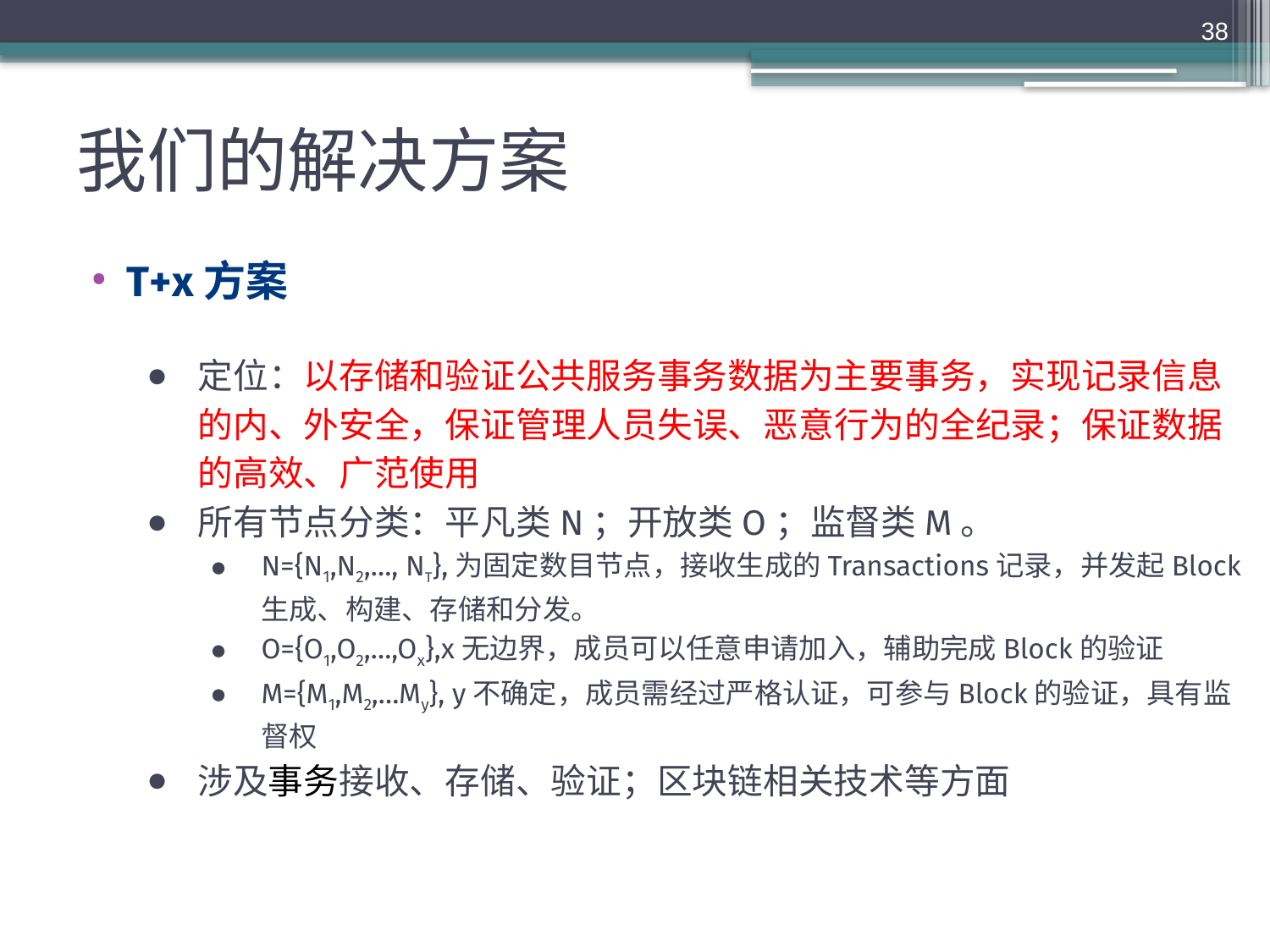

38
# 我们的解决方案

T+x方案
定位：以存储和验证公共服务事务数据为主要事务，实现记录信息的内、外安全，保证管理人员失误、恶意行为的全纪录；保证数据的高效、广范使用
所有节点分类：平凡类N；开放类O；监督类M。
N={N1,N2,…, NT},为固定数目节点，接收生成的Transactions记录，并发起Block生成、构建、存储和分发。
O={O1,O2,…,Ox},x无边界，成员可以任意申请加入，辅助完成Block的验证
M={M1,M2,…My}, y不确定，成员需经过严格认证，可参与Block的验证，具有监督权
涉及事务接收、存储、验证；区块链相关技术等方面